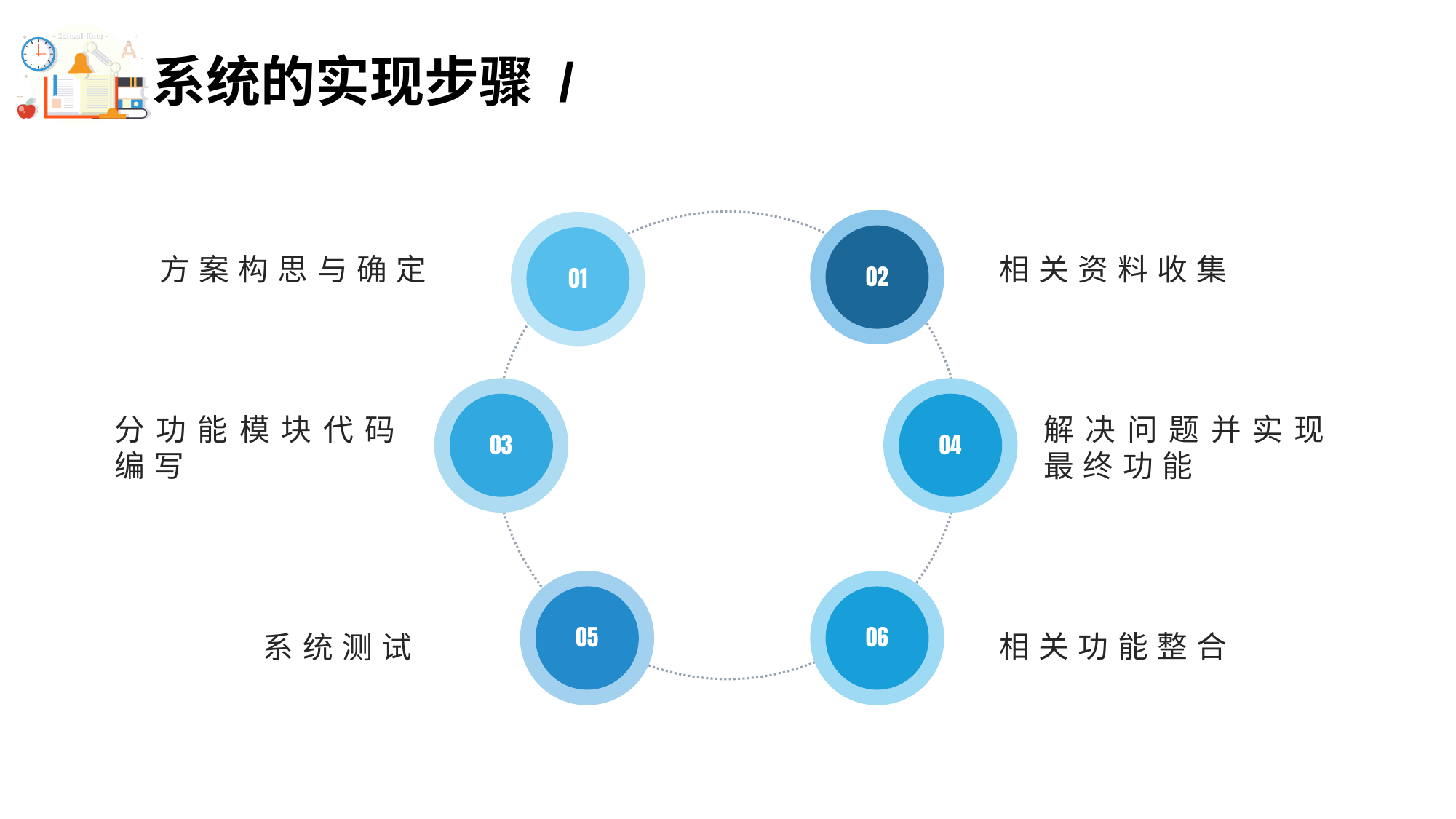

系统的实现步骤 /

02

01
相关资料收集
方案构思与确定

03

04
解决问题并实现最终功能
分功能模块代码编写

05

06
相关功能整合
系统测试